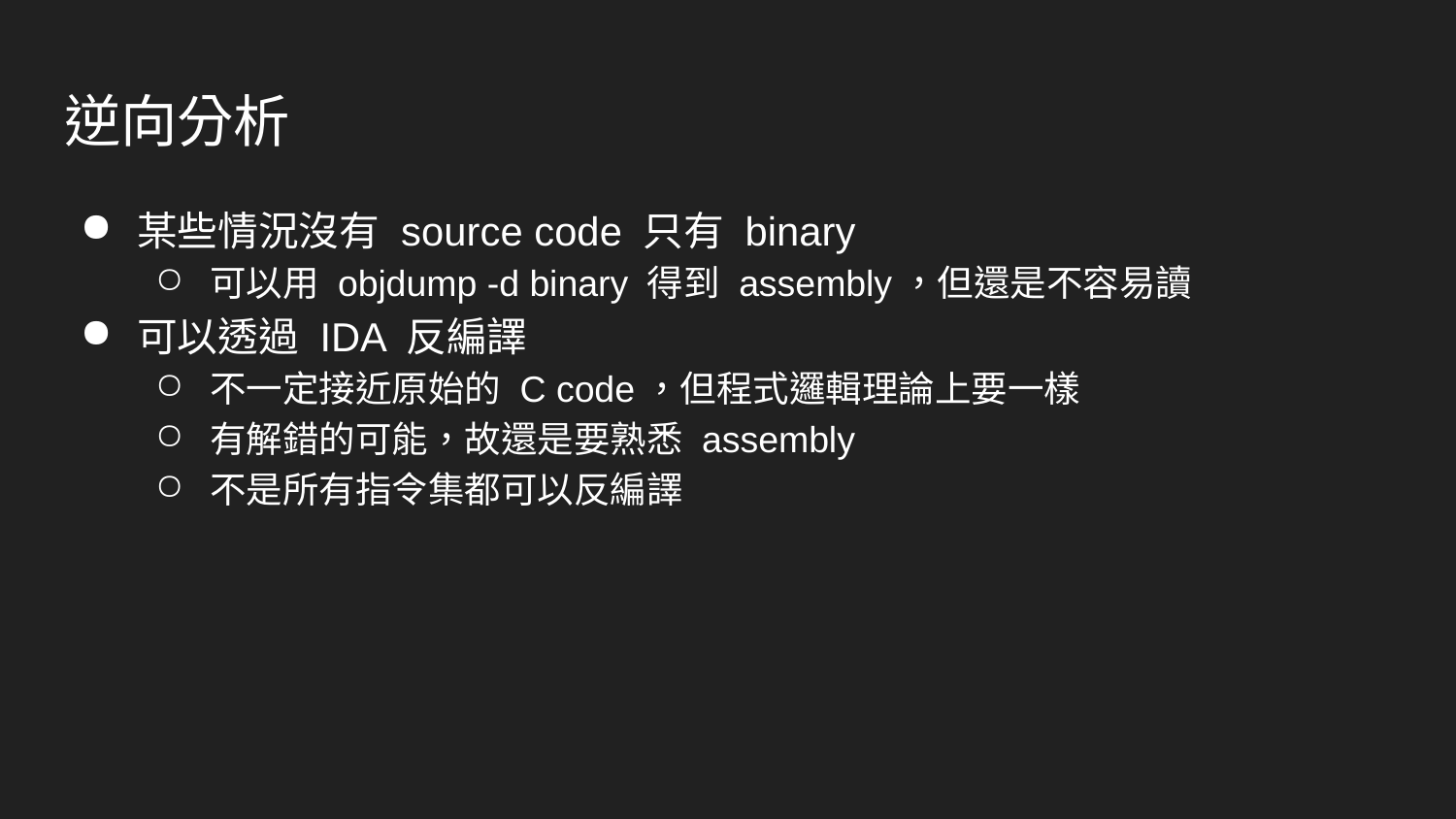

# 逆向分析
某些情況沒有 source code 只有 binary
可以用 objdump -d binary 得到 assembly，但還是不容易讀
可以透過 IDA 反編譯
不一定接近原始的 C code，但程式邏輯理論上要一樣
有解錯的可能，故還是要熟悉 assembly
不是所有指令集都可以反編譯